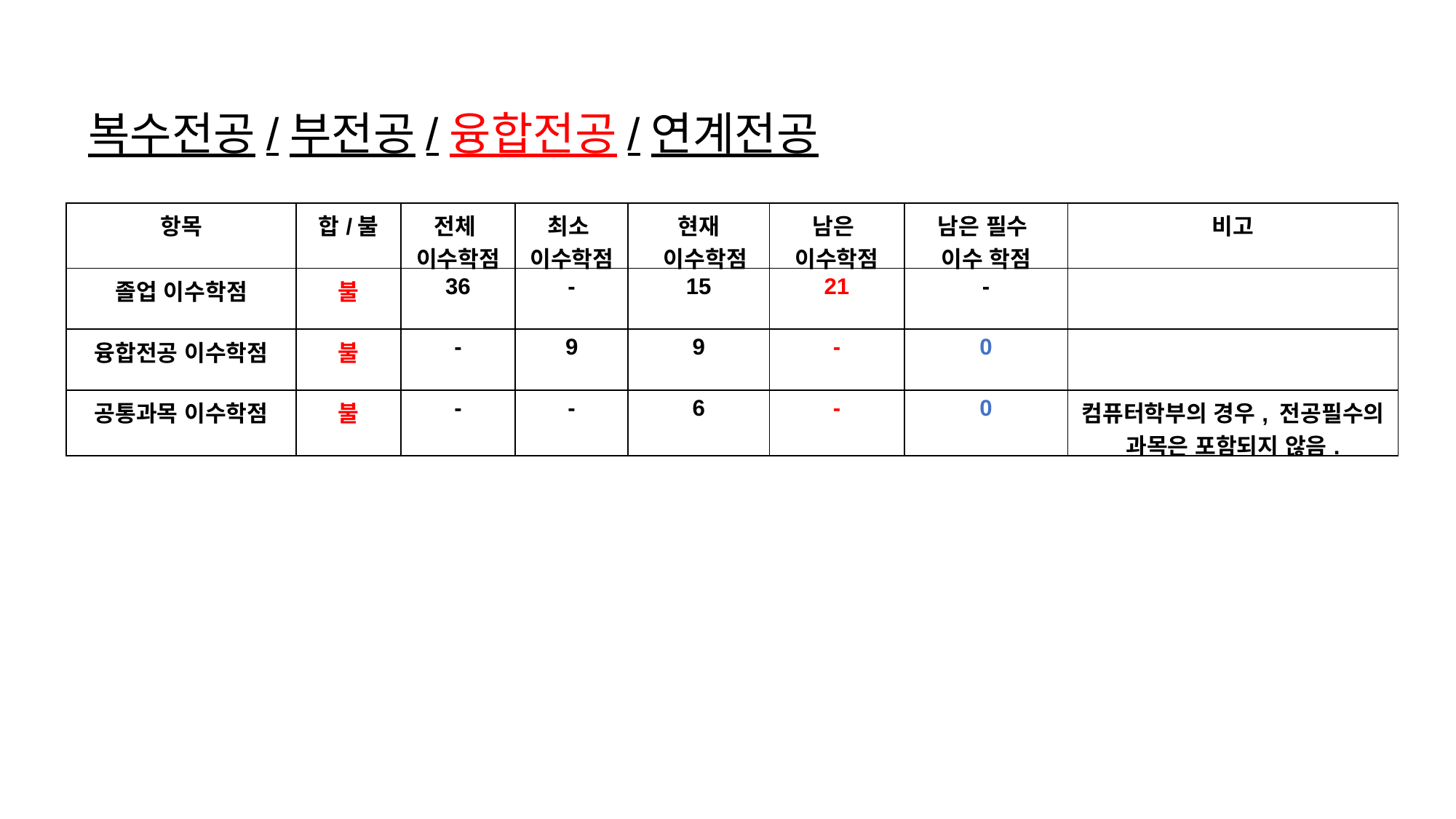

복수전공/부전공/융합전공/연계전공
| 항목 | 합/불 | 전체 이수학점 | 최소 이수학점 | 현재 이수학점 | 남은 이수학점 | 남은 필수 이수 학점 | 비고 |
| --- | --- | --- | --- | --- | --- | --- | --- |
| 졸업 이수학점 | 불 | 36 | - | 15 | 21 | - |  |
| 융합전공 이수학점 | 불 | - | 9 | 9 | - | 0 |  |
| 공통과목 이수학점 | 불 | - | - | 6 | - | 0 | 컴퓨터학부의 경우, 전공필수의 과목은 포함되지 않음. |